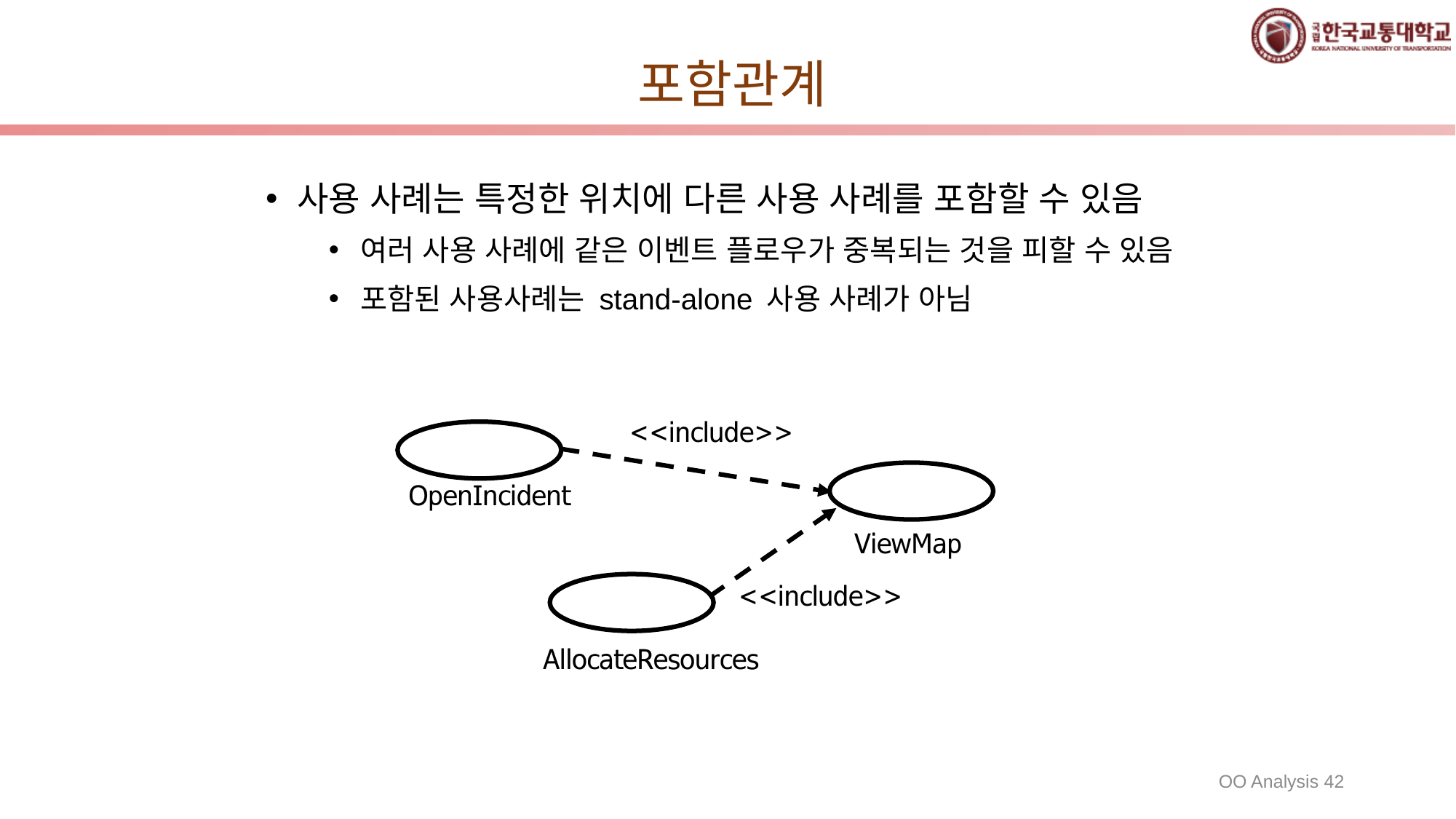

# 포함관계
사용 사례는 특정한 위치에 다른 사용 사례를 포함할 수 있음
여러 사용 사례에 같은 이벤트 플로우가 중복되는 것을 피할 수 있음
포함된 사용사례는 stand-alone 사용 사례가 아님
<<include>>

OpenIncident

ViewMap
<<include>>

AllocateResources
OO Analysis 42